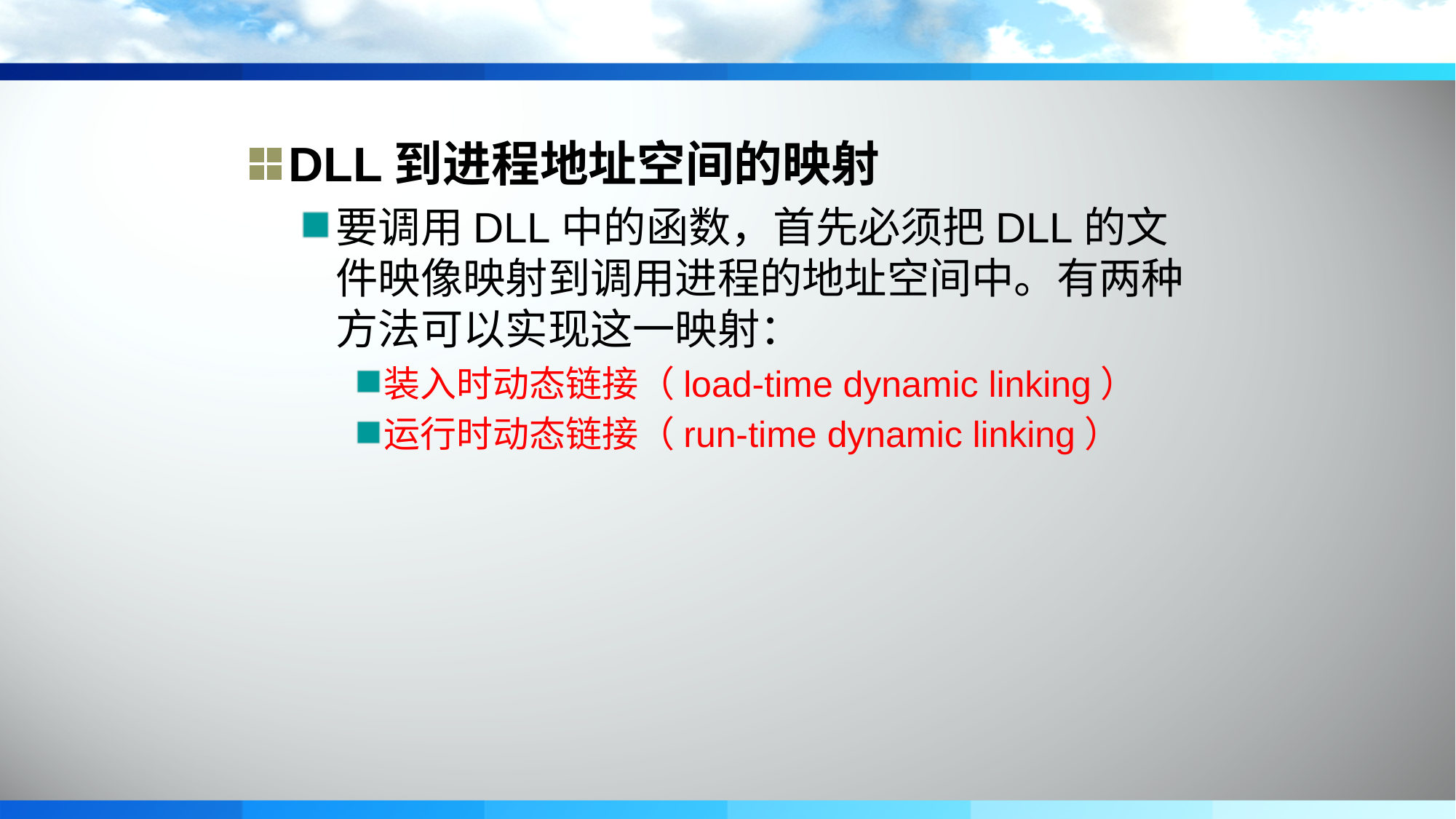

DLL到进程地址空间的映射
要调用DLL中的函数，首先必须把DLL的文件映像映射到调用进程的地址空间中。有两种方法可以实现这一映射：
装入时动态链接（load-time dynamic linking）
运行时动态链接（run-time dynamic linking）